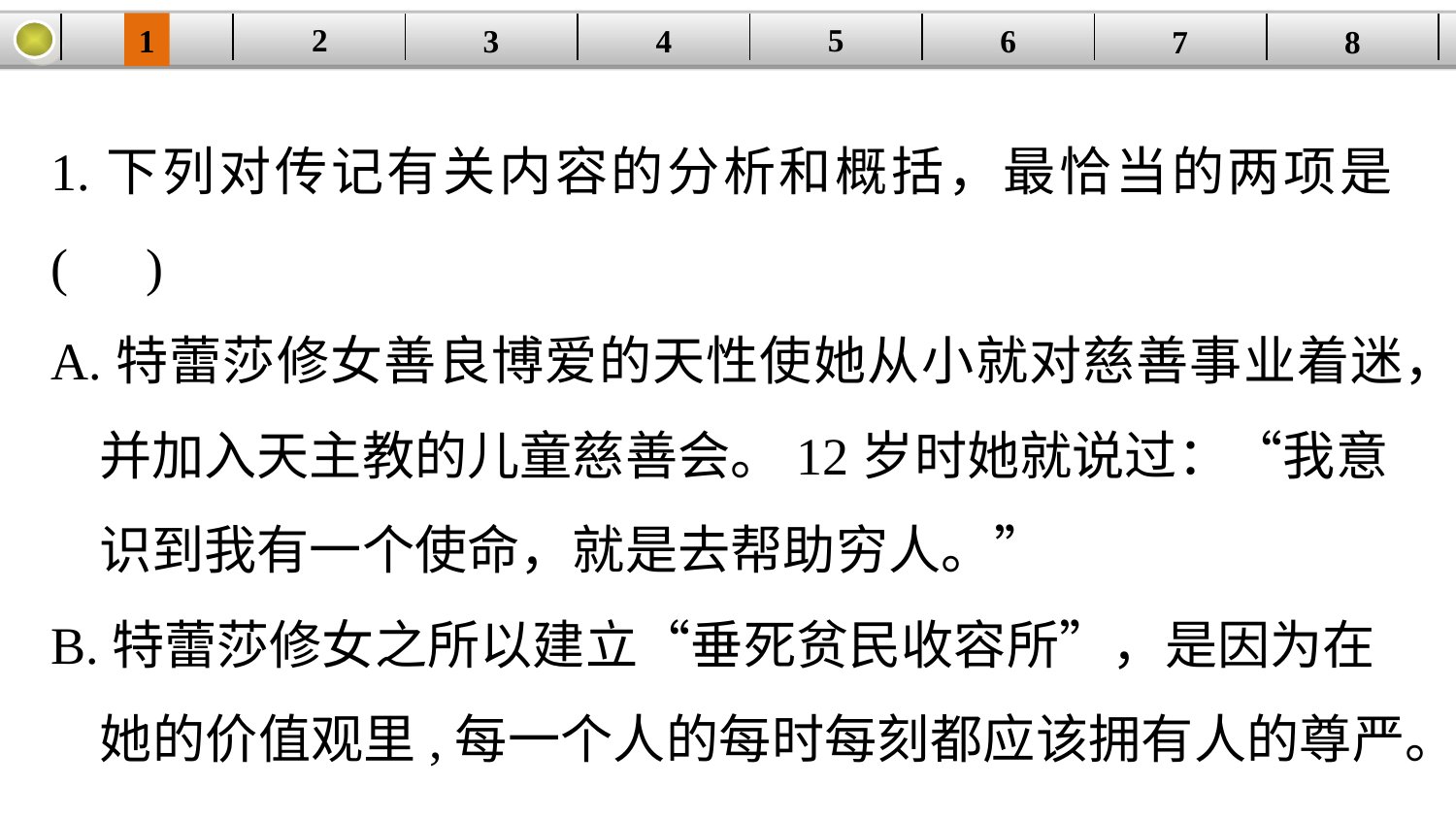

5
2
1
4
6
|  |  |  |  |  |  |  |  |
| --- | --- | --- | --- | --- | --- | --- | --- |
3
8
7

1.下列对传记有关内容的分析和概括，最恰当的两项是(　)
A.特蕾莎修女善良博爱的天性使她从小就对慈善事业着迷，
   并加入天主教的儿童慈善会。12岁时她就说过：“我意
   识到我有一个使命，就是去帮助穷人。”
B.特蕾莎修女之所以建立“垂死贫民收容所”，是因为在
   她的价值观里,每一个人的每时每刻都应该拥有人的尊严。